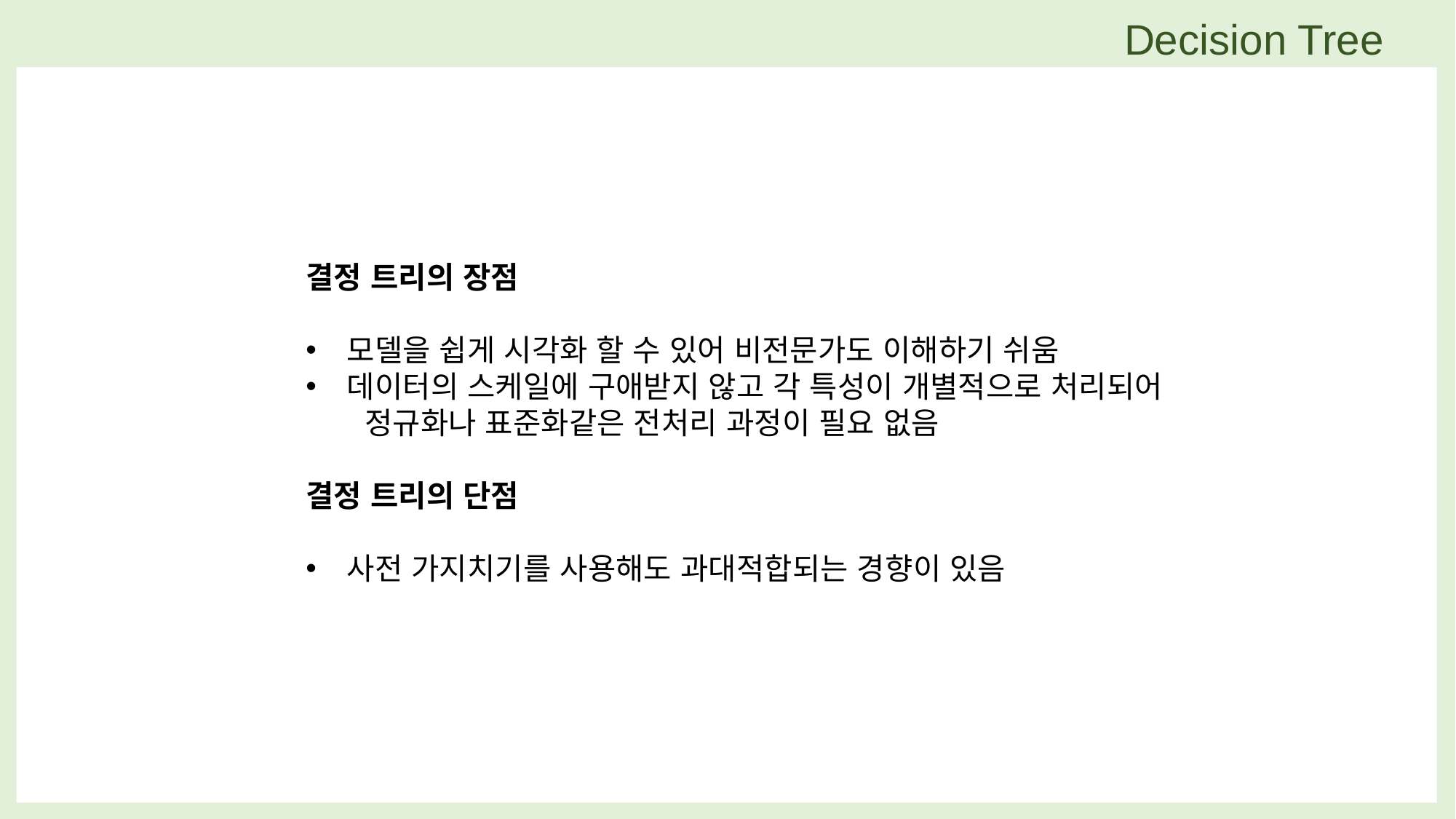

Decision Tree
결정 트리의 장점

모델을 쉽게 시각화 할 수 있어 비전문가도 이해하기 쉬움
데이터의 스케일에 구애받지 않고 각 특성이 개별적으로 처리되어
      정규화나 표준화같은 전처리 과정이 필요 없음

결정 트리의 단점

사전 가지치기를 사용해도 과대적합되는 경향이 있음